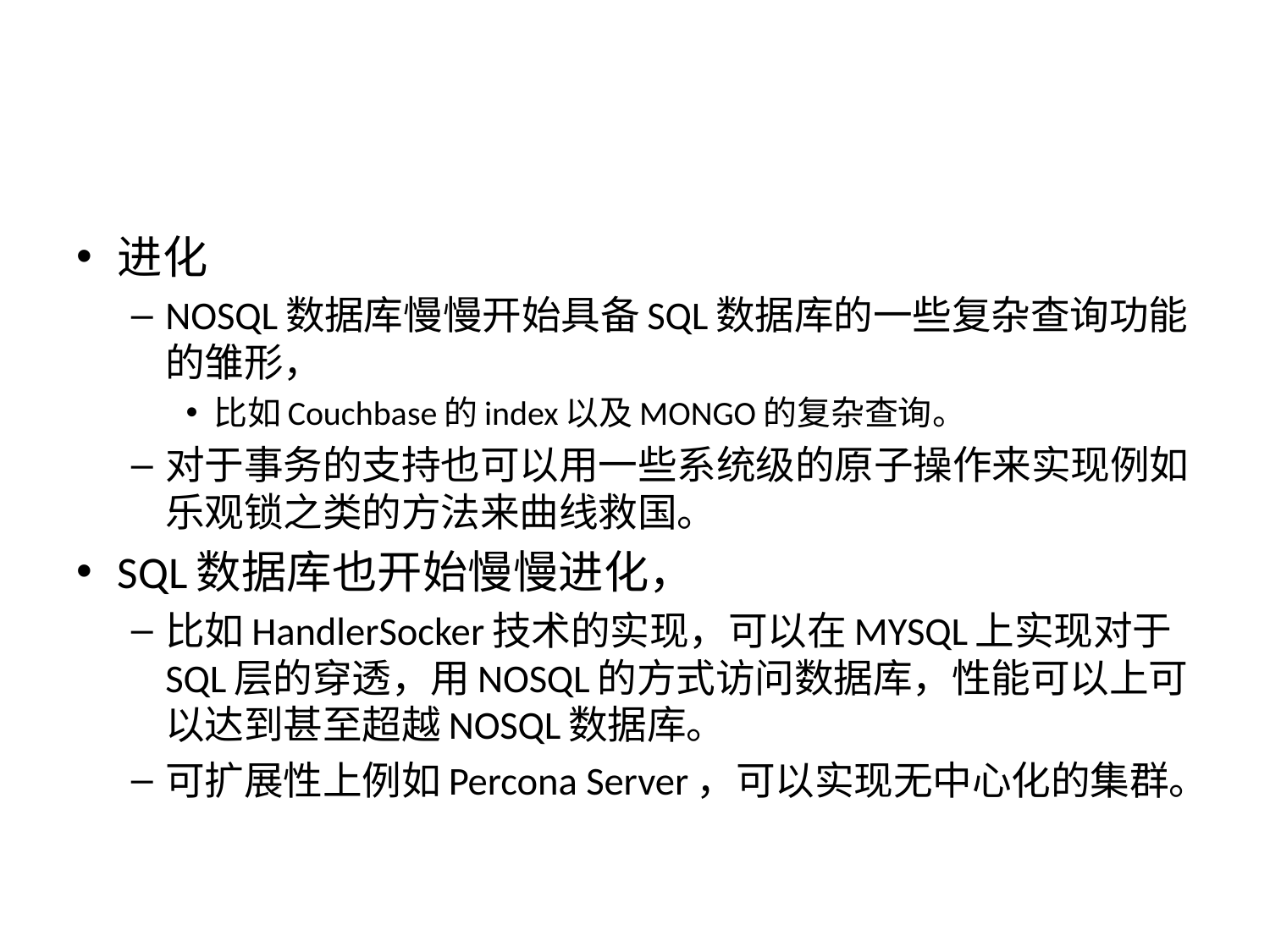

#
进化
NOSQL数据库慢慢开始具备SQL数据库的一些复杂查询功能的雏形，
比如Couchbase的index以及MONGO的复杂查询。
对于事务的支持也可以用一些系统级的原子操作来实现例如乐观锁之类的方法来曲线救国。
SQL数据库也开始慢慢进化，
比如HandlerSocker技术的实现，可以在MYSQL上实现对于SQL层的穿透，用NOSQL的方式访问数据库，性能可以上可以达到甚至超越NOSQL数据库。
可扩展性上例如Percona Server，可以实现无中心化的集群。